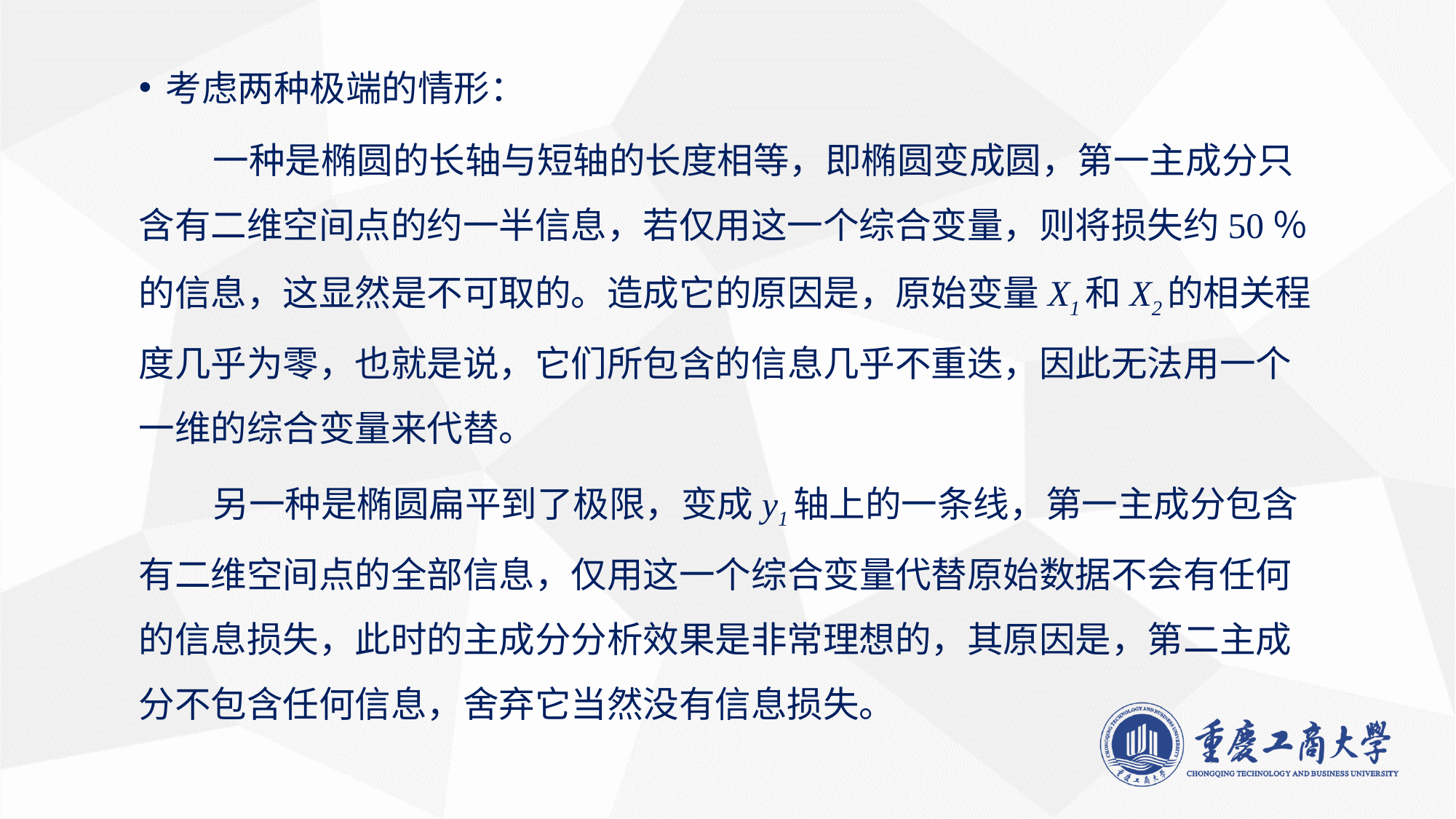

考虑两种极端的情形：
一种是椭圆的长轴与短轴的长度相等，即椭圆变成圆，第一主成分只含有二维空间点的约一半信息，若仅用这一个综合变量，则将损失约50％的信息，这显然是不可取的。造成它的原因是，原始变量X1和X2的相关程度几乎为零，也就是说，它们所包含的信息几乎不重迭，因此无法用一个一维的综合变量来代替。
另一种是椭圆扁平到了极限，变成y1轴上的一条线，第一主成分包含有二维空间点的全部信息，仅用这一个综合变量代替原始数据不会有任何的信息损失，此时的主成分分析效果是非常理想的，其原因是，第二主成分不包含任何信息，舍弃它当然没有信息损失。